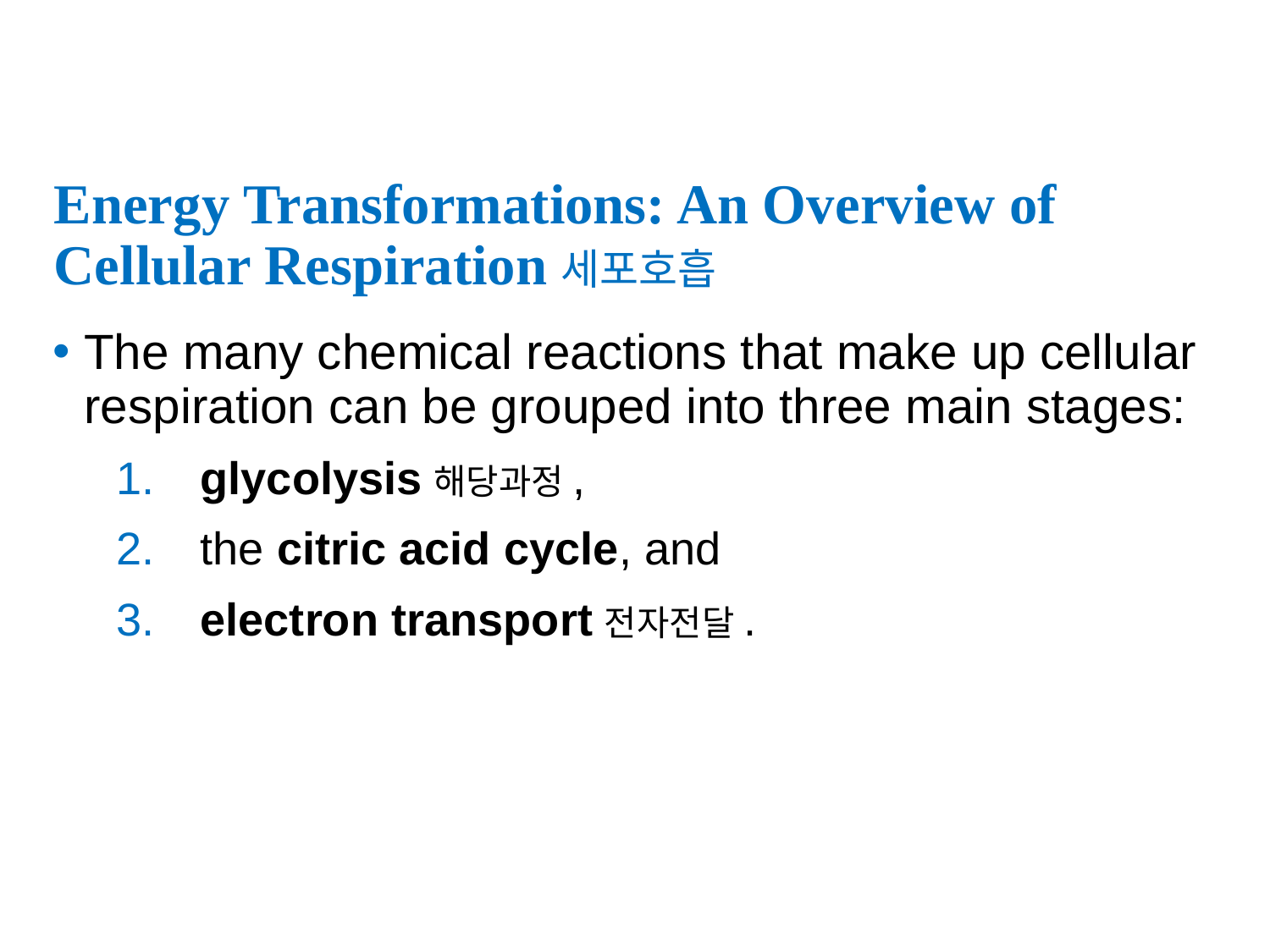

# Energy Transformations: An Overview of Cellular Respiration세포호흡
The many chemical reactions that make up cellular respiration can be grouped into three main stages:
 glycolysis해당과정,
 the citric acid cycle, and
 electron transport전자전달.